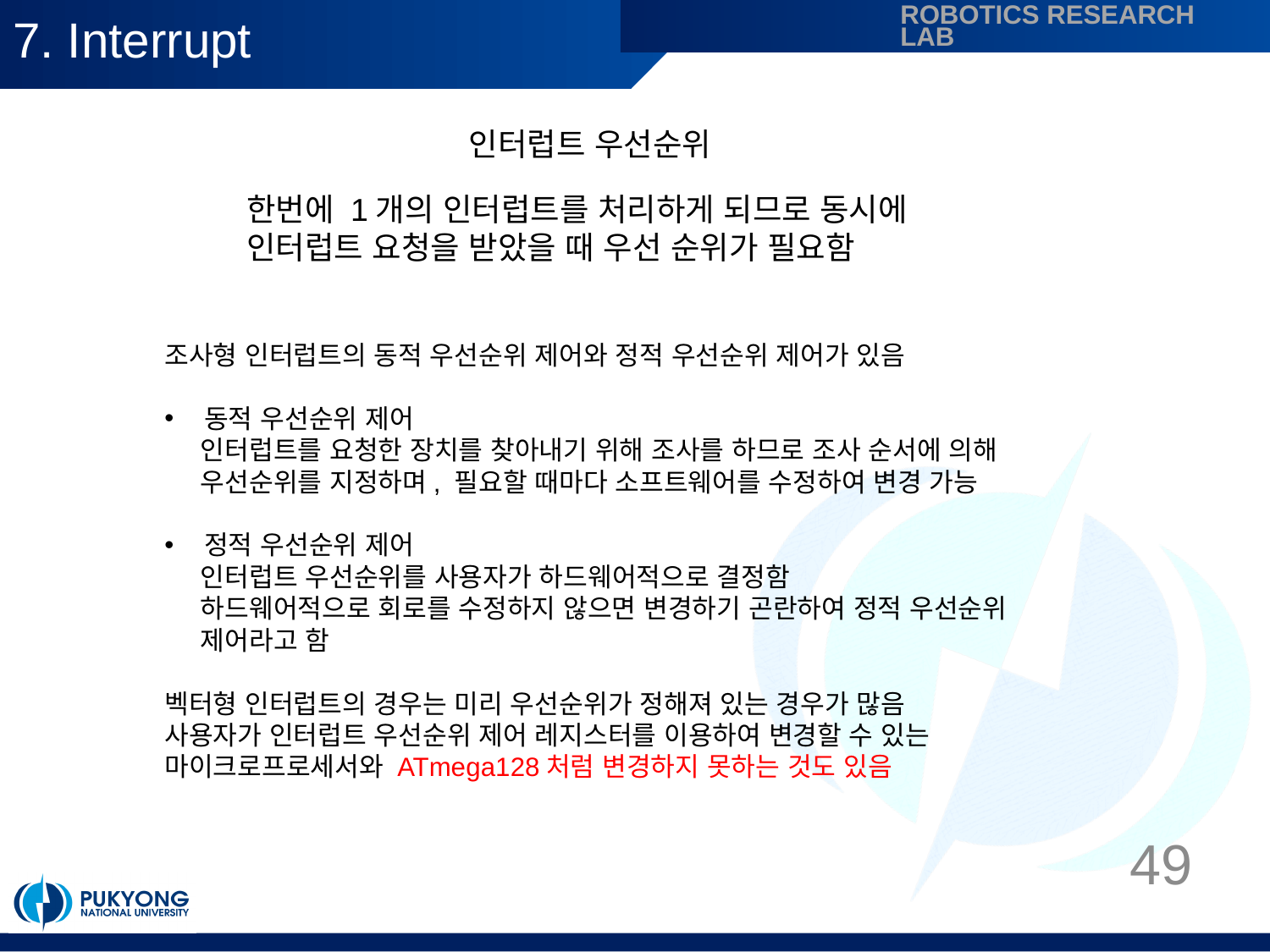

# 7. Interrupt
인터럽트 우선순위
한번에 1개의 인터럽트를 처리하게 되므로 동시에 인터럽트 요청을 받았을 때 우선 순위가 필요함
조사형 인터럽트의 동적 우선순위 제어와 정적 우선순위 제어가 있음

동적 우선순위 제어
    인터럽트를 요청한 장치를 찾아내기 위해 조사를 하므로 조사 순서에 의해
    우선순위를 지정하며, 필요할 때마다 소프트웨어를 수정하여 변경 가능

정적 우선순위 제어
    인터럽트 우선순위를 사용자가 하드웨어적으로 결정함
    하드웨어적으로 회로를 수정하지 않으면 변경하기 곤란하여 정적 우선순위
    제어라고 함

벡터형 인터럽트의 경우는 미리 우선순위가 정해져 있는 경우가 많음
사용자가 인터럽트 우선순위 제어 레지스터를 이용하여 변경할 수 있는
마이크로프로세서와 ATmega128처럼 변경하지 못하는 것도 있음

49